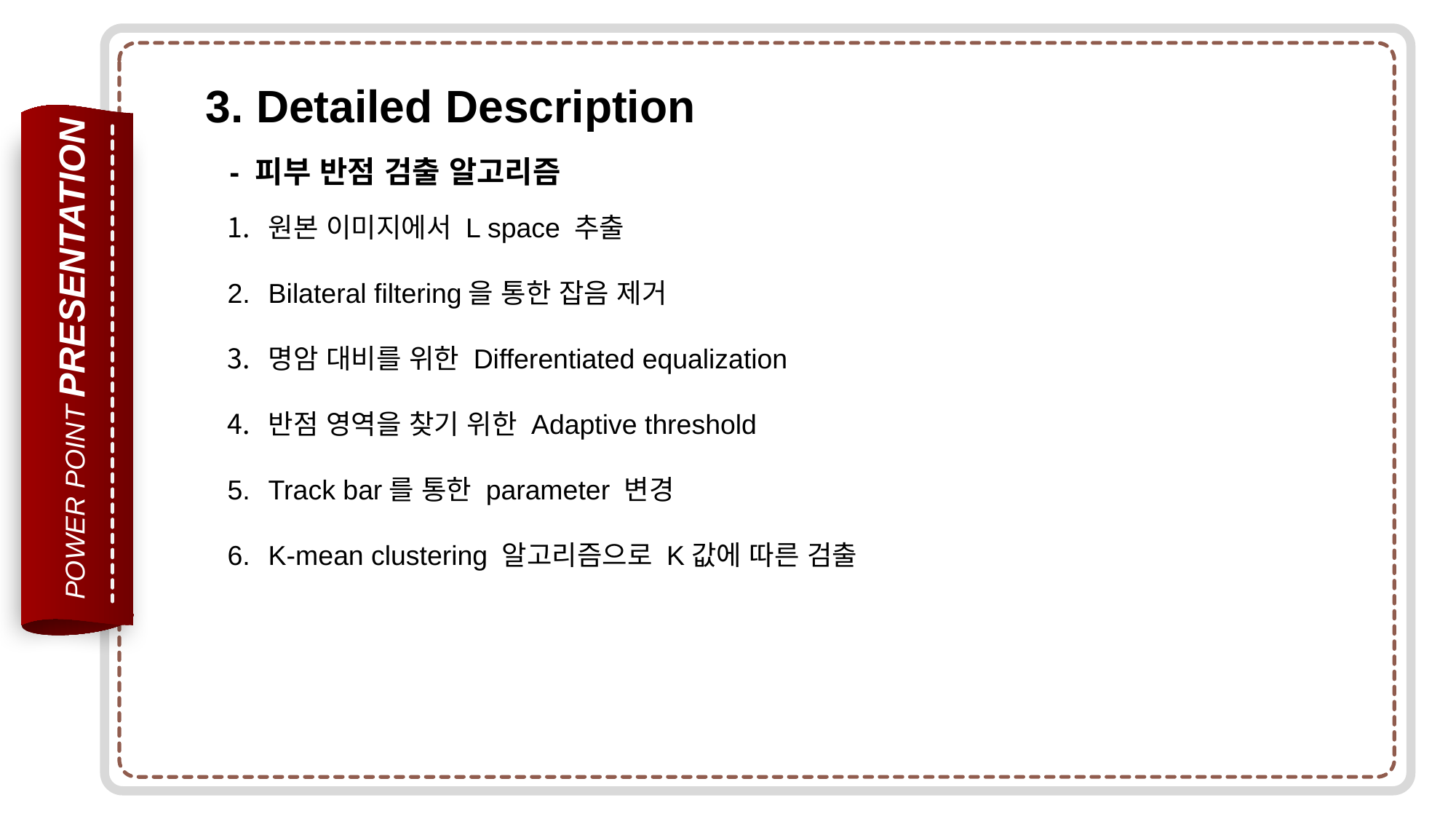

3. Detailed Description

- 피부 반점 검출 알고리즘
원본 이미지에서 L space 추출

Bilateral filtering을 통한 잡음 제거

명암 대비를 위한 Differentiated equalization

반점 영역을 찾기 위한 Adaptive threshold

Track bar를 통한 parameter 변경

K-mean clustering 알고리즘으로 K값에 따른 검출
POWER POINT PRESENTATION